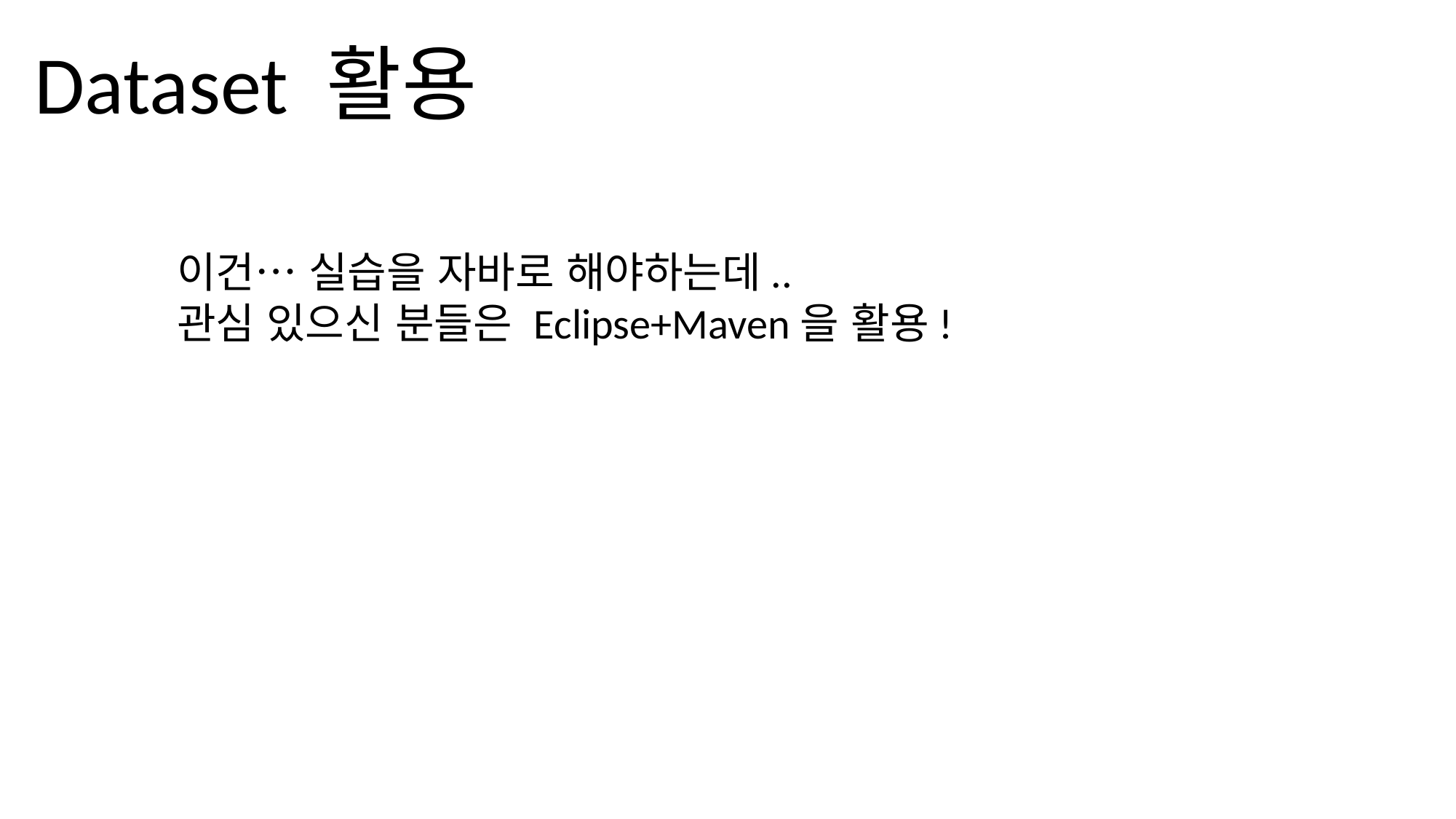

Dataset 활용
이건… 실습을 자바로 해야하는데..
관심 있으신 분들은 Eclipse+Maven을 활용!